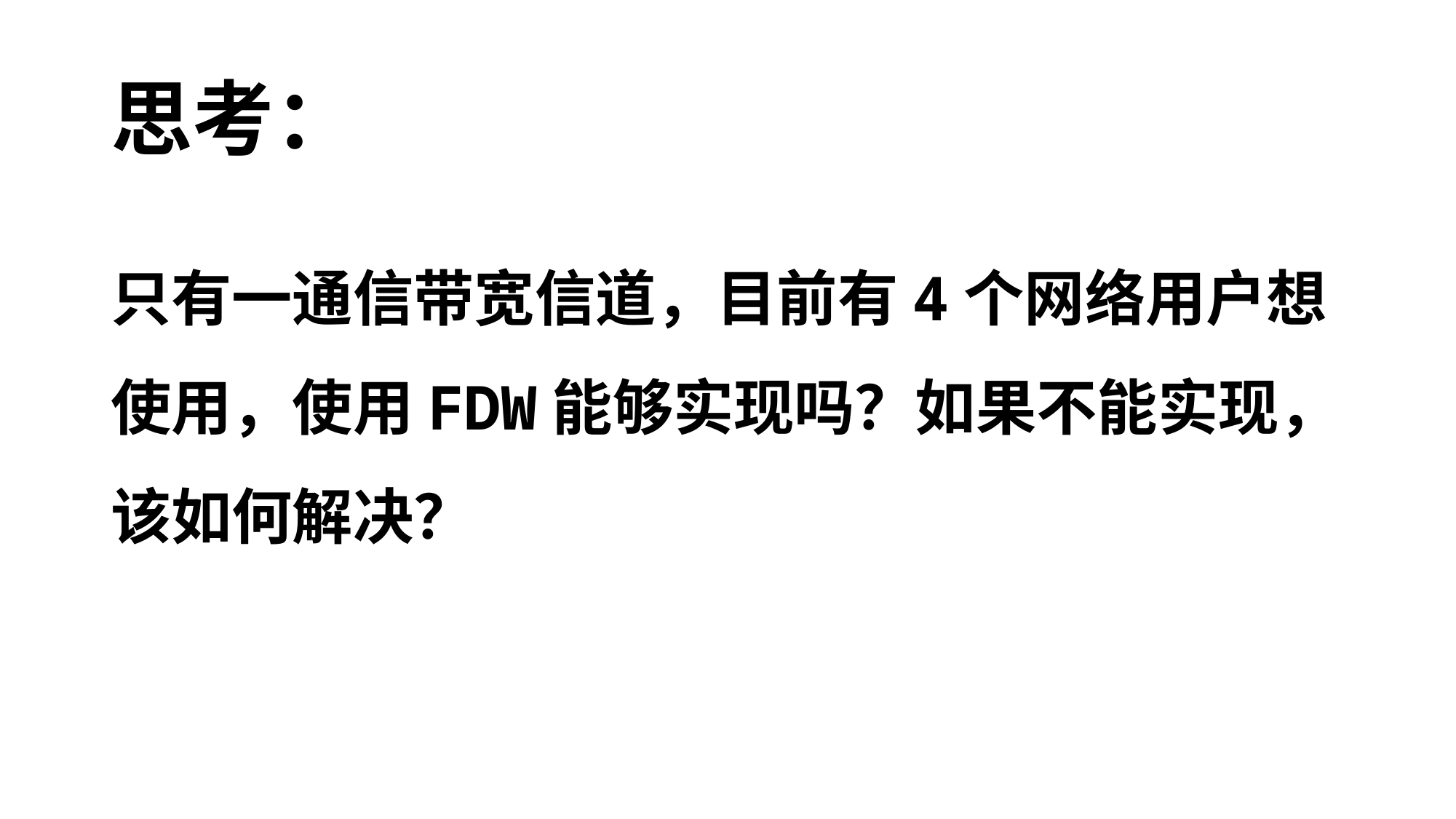

# 思考：
只有一通信带宽信道，目前有4个网络用户想使用，使用FDW能够实现吗？如果不能实现，该如何解决？